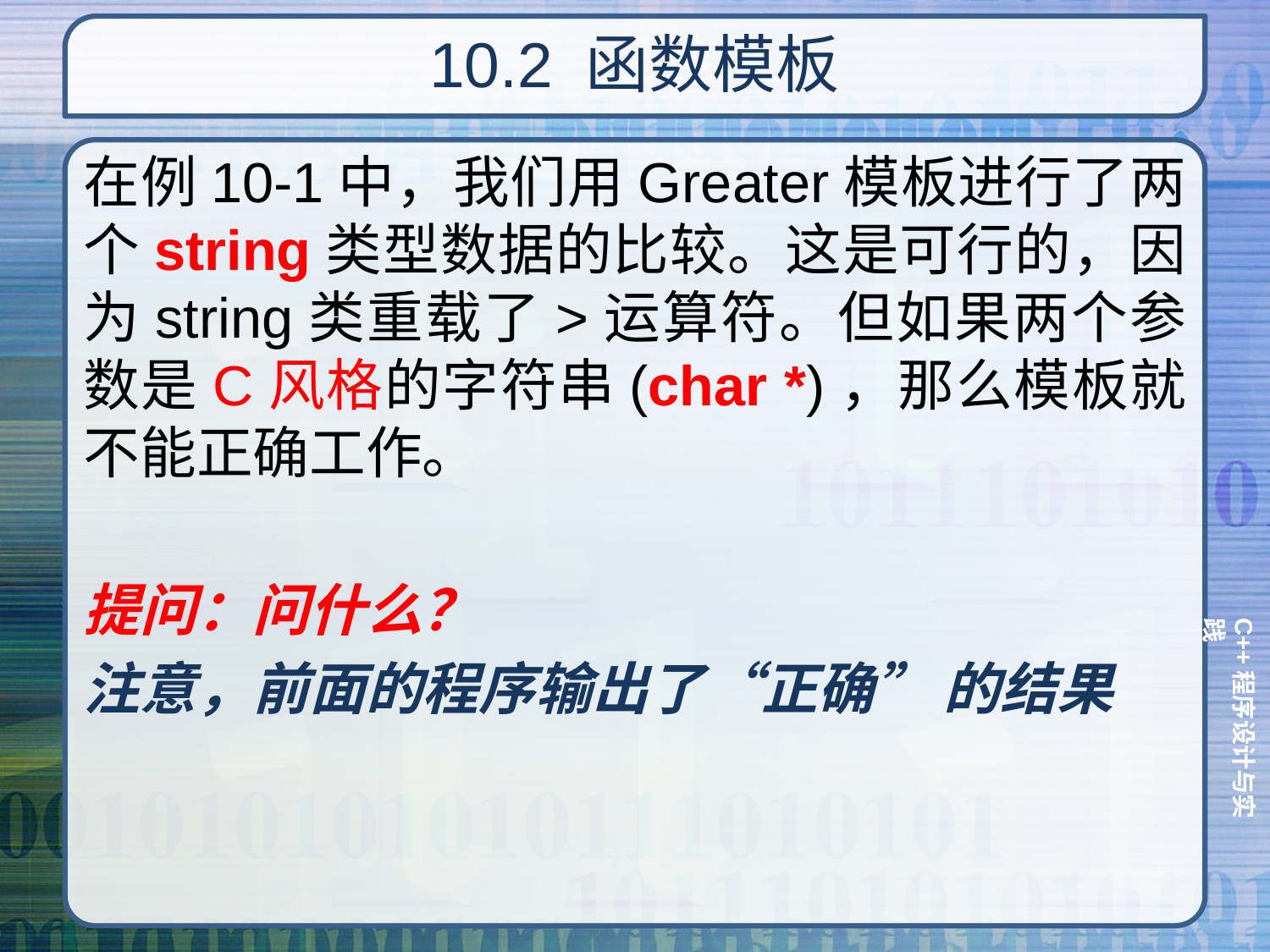

# 10.2 函数模板
在例10-1中，我们用Greater模板进行了两个string类型数据的比较。这是可行的，因为string类重载了>运算符。但如果两个参数是C风格的字符串(char *)，那么模板就不能正确工作。

提问：问什么？
注意，前面的程序输出了“正确” 的结果